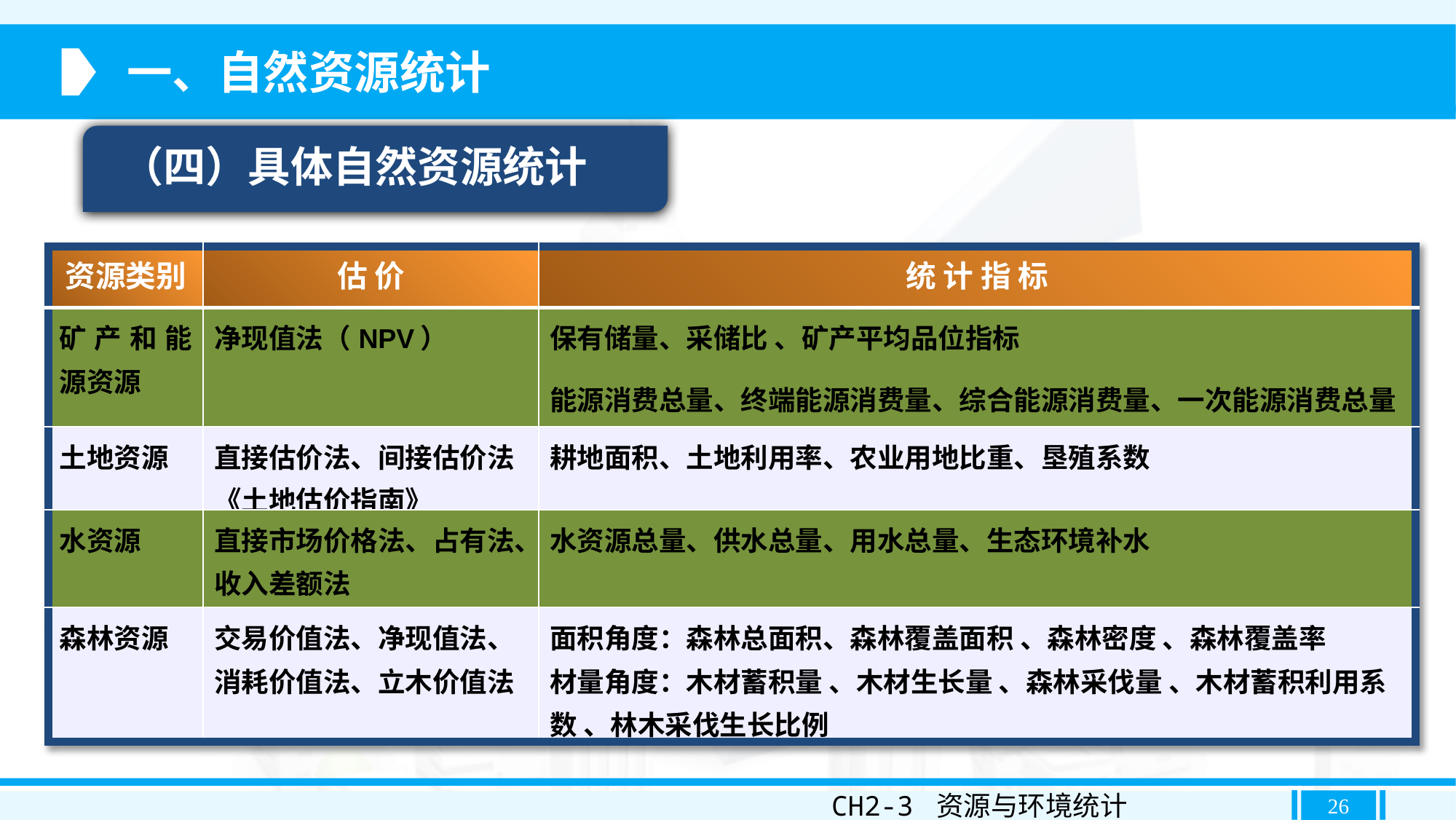

一、自然资源统计

（四）具体自然资源统计
| 资源类别 | 估 价 | 统 计 指 标 |
| --- | --- | --- |
| 矿产和能源资源 | 净现值法（NPV） | 保有储量、采储比 、矿产平均品位指标 能源消费总量、终端能源消费量、综合能源消费量、一次能源消费总量 |
| 土地资源 | 直接估价法、间接估价法《土地估价指南》 | 耕地面积、土地利用率、农业用地比重、垦殖系数 |
| 水资源 | 直接市场价格法、占有法、收入差额法 | 水资源总量、供水总量、用水总量、生态环境补水 |
| 森林资源 | 交易价值法、净现值法、消耗价值法、立木价值法 | 面积角度：森林总面积、森林覆盖面积 、森林密度 、森林覆盖率 材量角度：木材蓄积量 、木材生长量 、森林采伐量 、木材蓄积利用系数 、林木采伐生长比例 |
CH2-3 资源与环境统计
26